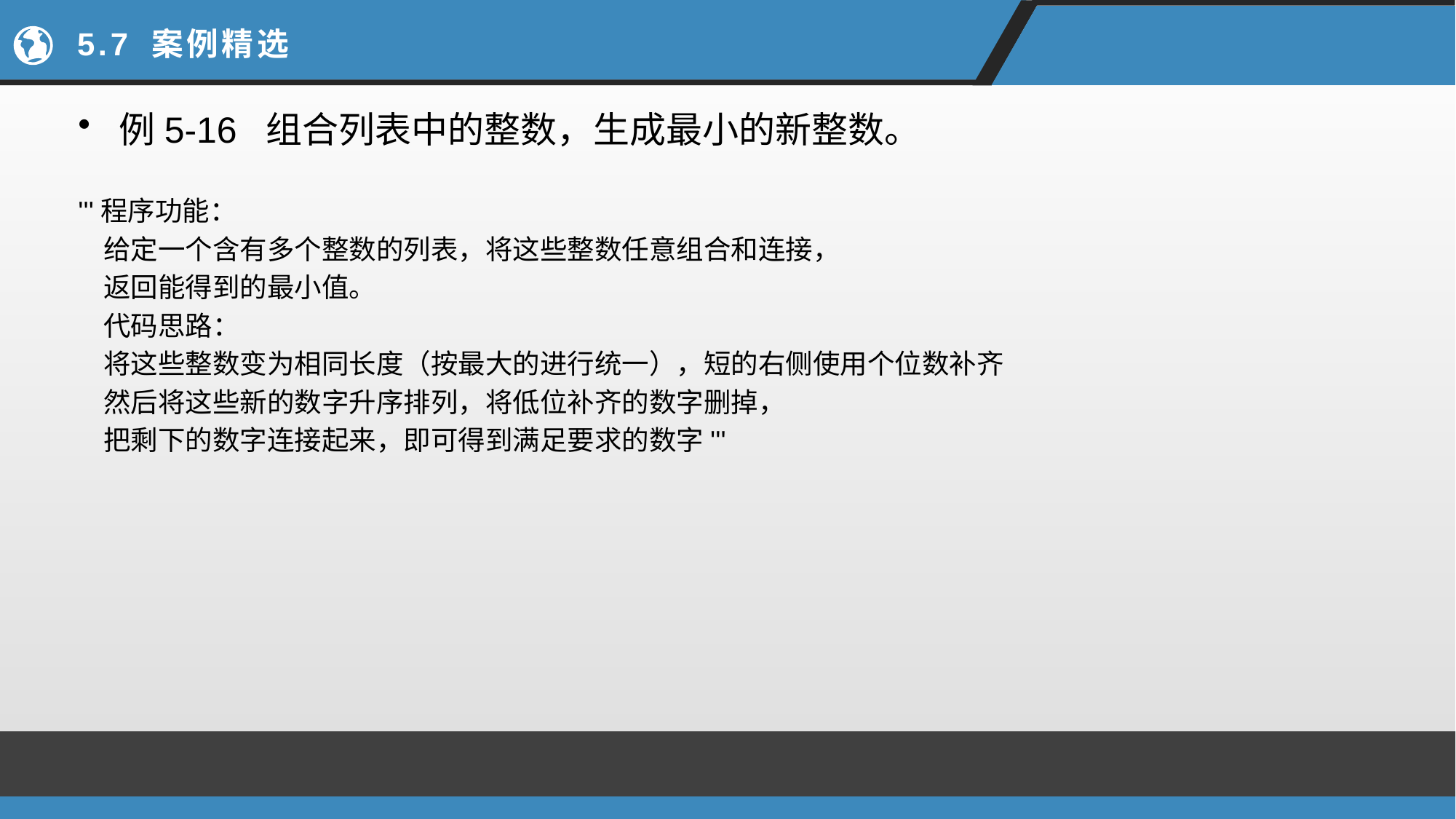

# 5.7 案例精选

例5-16  组合列表中的整数，生成最小的新整数。

'''程序功能：
   给定一个含有多个整数的列表，将这些整数任意组合和连接，
   返回能得到的最小值。
   代码思路：
   将这些整数变为相同长度（按最大的进行统一），短的右侧使用个位数补齐
   然后将这些新的数字升序排列，将低位补齐的数字删掉，
   把剩下的数字连接起来，即可得到满足要求的数字'''